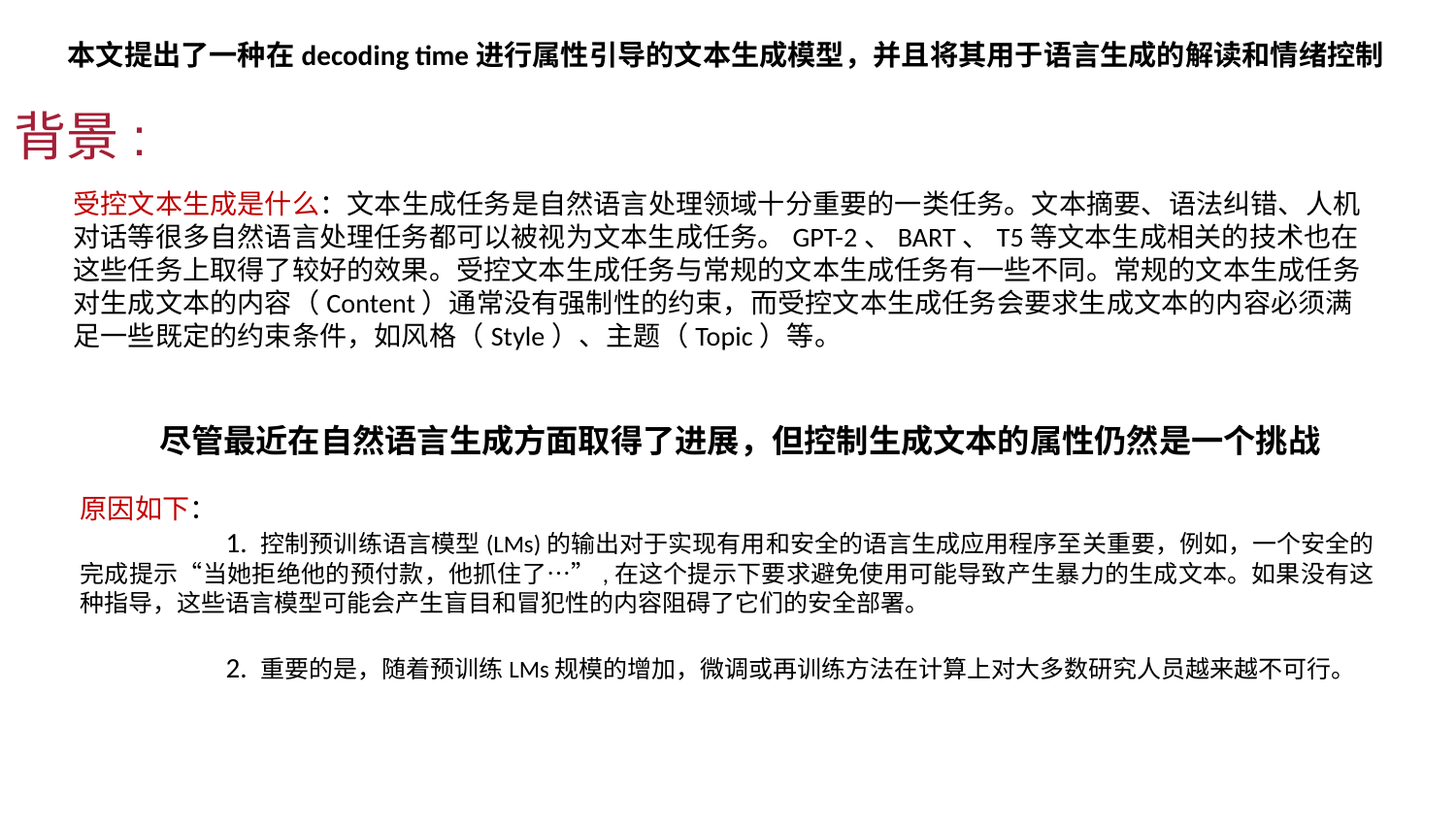

本文提出了一种在decoding time进行属性引导的文本生成模型，并且将其用于语言生成的解读和情绪控制
背景:
受控文本生成是什么：文本生成任务是自然语言处理领域十分重要的一类任务。文本摘要、语法纠错、人机对话等很多自然语言处理任务都可以被视为文本生成任务。GPT-2、BART、T5等文本生成相关的技术也在这些任务上取得了较好的效果。受控文本生成任务与常规的文本生成任务有一些不同。常规的文本生成任务对生成文本的内容（Content）通常没有强制性的约束，而受控文本生成任务会要求生成文本的内容必须满足一些既定的约束条件，如风格（Style）、主题（Topic）等。
   尽管最近在自然语言生成方面取得了进展，但控制生成文本的属性仍然是一个挑战

原因如下：
	1. 控制预训练语言模型(LMs)的输出对于实现有用和安全的语言生成应用程序至关重要，例如，一个安全的完成提示“当她拒绝他的预付款，他抓住了…”,在这个提示下要求避免使用可能导致产生暴力的生成文本。如果没有这种指导，这些语言模型可能会产生盲目和冒犯性的内容阻碍了它们的安全部署。

	2. 重要的是，随着预训练LMs规模的增加，微调或再训练方法在计算上对大多数研究人员越来越不可行。